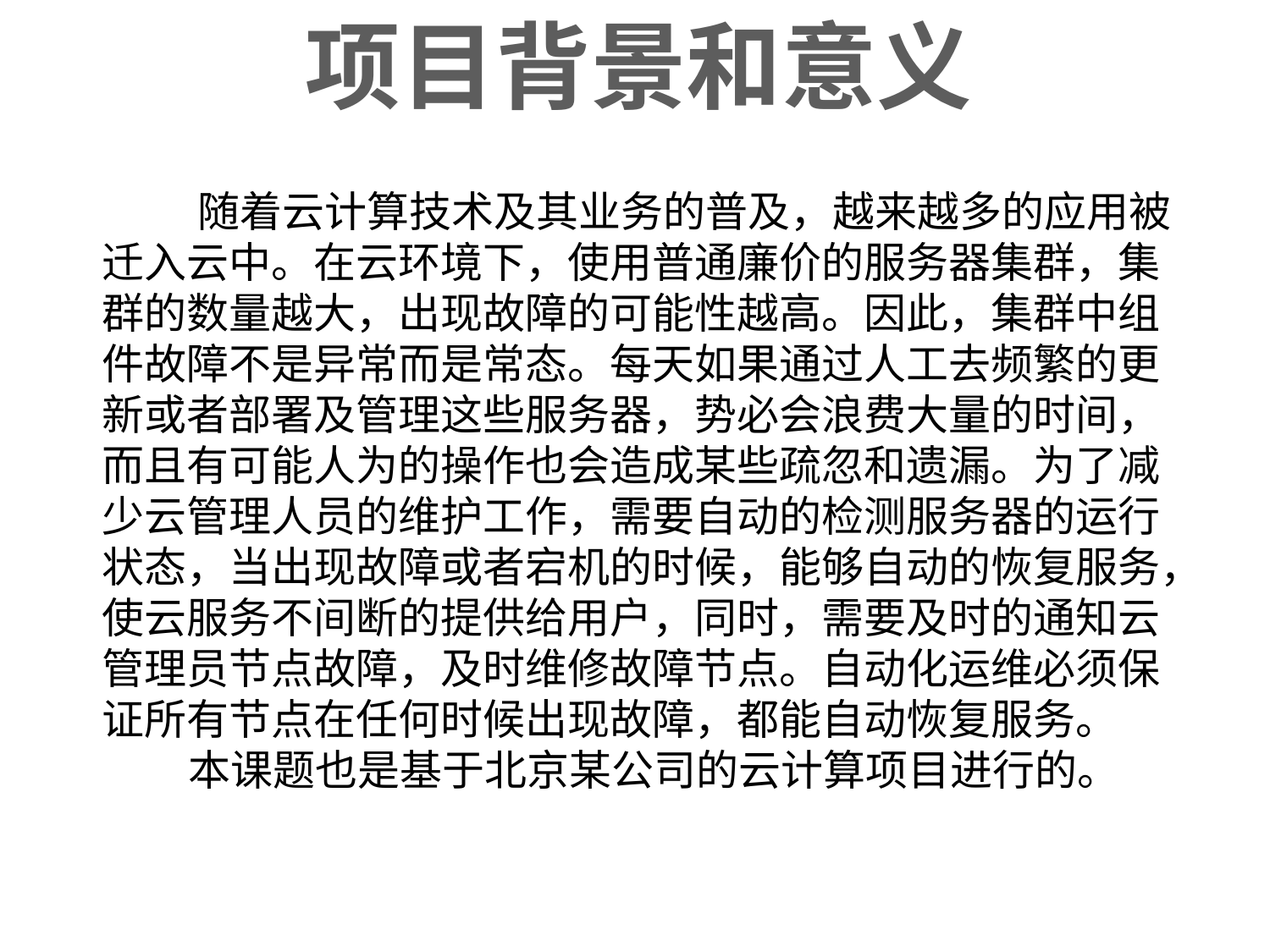

项目背景和意义
         随着云计算技术及其业务的普及，越来越多的应用被迁入云中。在云环境下，使用普通廉价的服务器集群，集群的数量越大，出现故障的可能性越高。因此，集群中组件故障不是异常而是常态。每天如果通过人工去频繁的更新或者部署及管理这些服务器，势必会浪费大量的时间，而且有可能人为的操作也会造成某些疏忽和遗漏。为了减少云管理人员的维护工作，需要自动的检测服务器的运行状态，当出现故障或者宕机的时候，能够自动的恢复服务，使云服务不间断的提供给用户，同时，需要及时的通知云管理员节点故障，及时维修故障节点。自动化运维必须保证所有节点在任何时候出现故障，都能自动恢复服务。
        本课题也是基于北京某公司的云计算项目进行的。